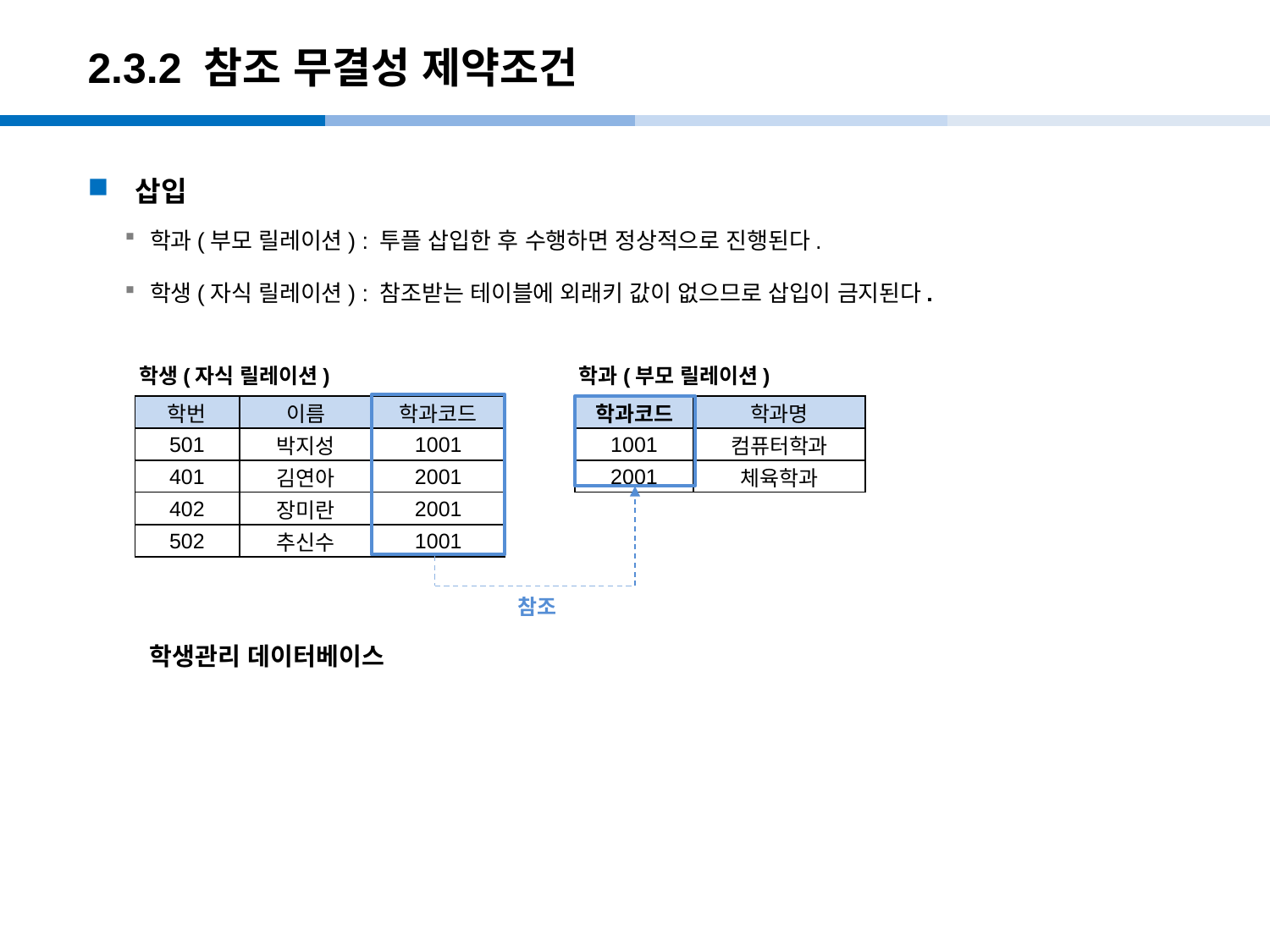

# 2.3.2 참조 무결성 제약조건
삽입
학과(부모 릴레이션) : 투플 삽입한 후 수행하면 정상적으로 진행된다.
학생(자식 릴레이션) : 참조받는 테이블에 외래키 값이 없으므로 삽입이 금지된다.
학생(자식 릴레이션)
학과(부모 릴레이션)

| 학번 | 이름 | 학과코드 |
| --- | --- | --- |
| 501 | 박지성 | 1001 |
| 401 | 김연아 | 2001 |
| 402 | 장미란 | 2001 |
| 502 | 추신수 | 1001 |
| 학과코드 | 학과명 |
| --- | --- |
| 1001 | 컴퓨터학과 |
| 2001 | 체육학과 |

참조
 학생관리 데이터베이스